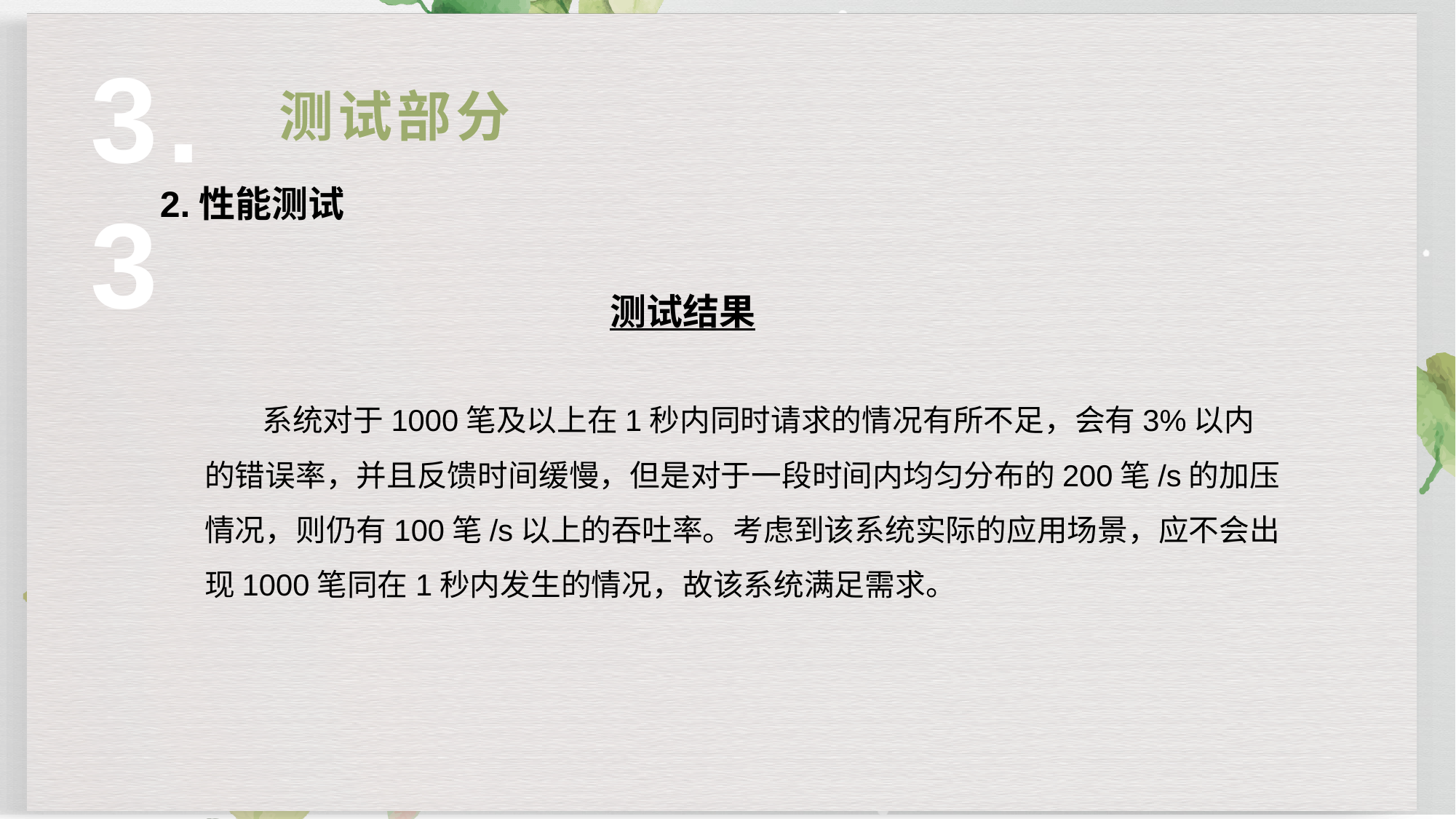

3.3
测试部分
2.性能测试
测试结果
      系统对于1000笔及以上在1秒内同时请求的情况有所不足，会有3%以内的错误率，并且反馈时间缓慢，但是对于一段时间内均匀分布的200笔/s的加压情况，则仍有100笔/s以上的吞吐率。考虑到该系统实际的应用场景，应不会出现1000笔同在1秒内发生的情况，故该系统满足需求。